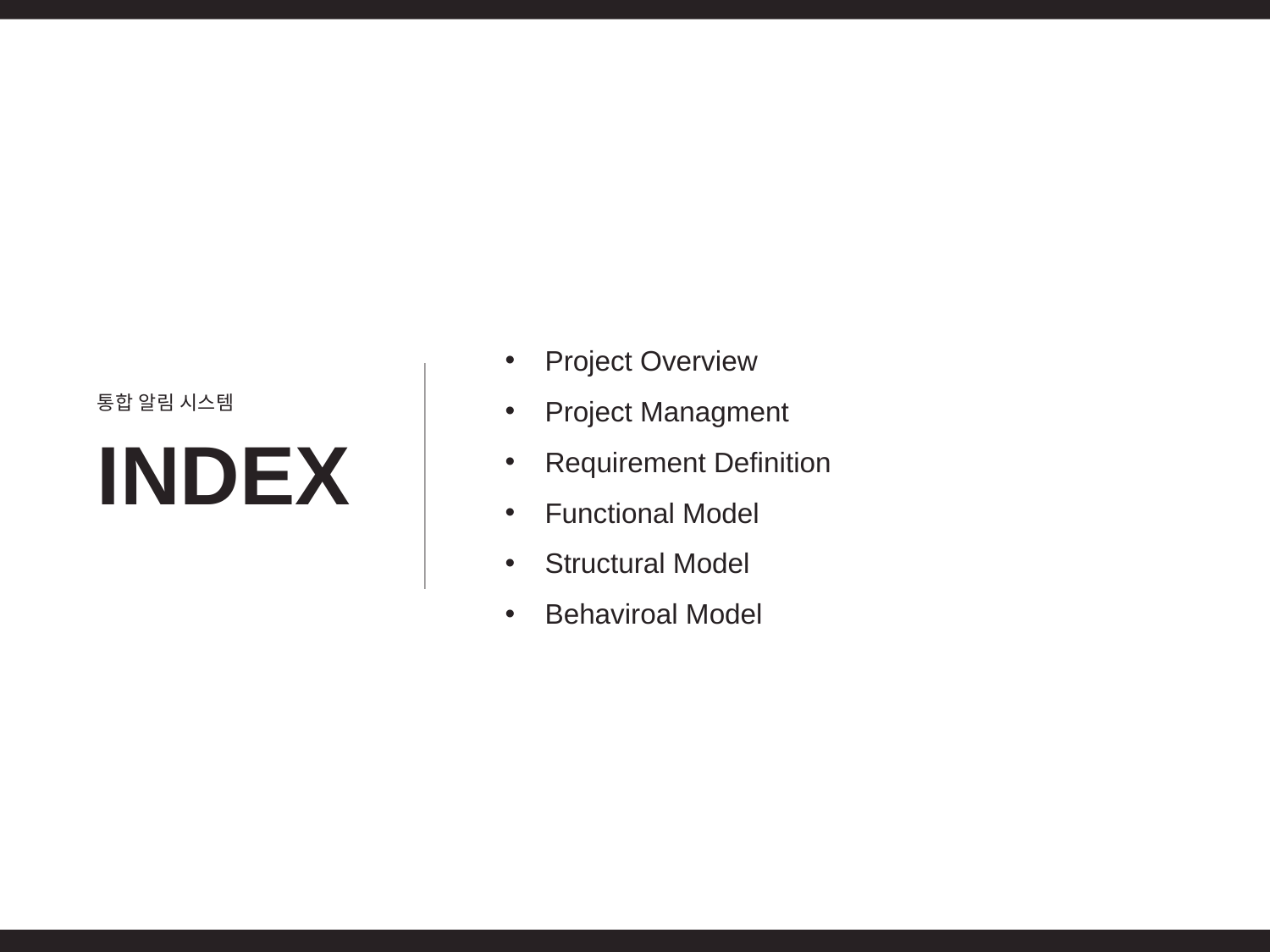

Project Overview
Project Managment
Requirement Definition
Functional Model
Structural Model
Behaviroal Model
통합 알림 시스템
INDEX